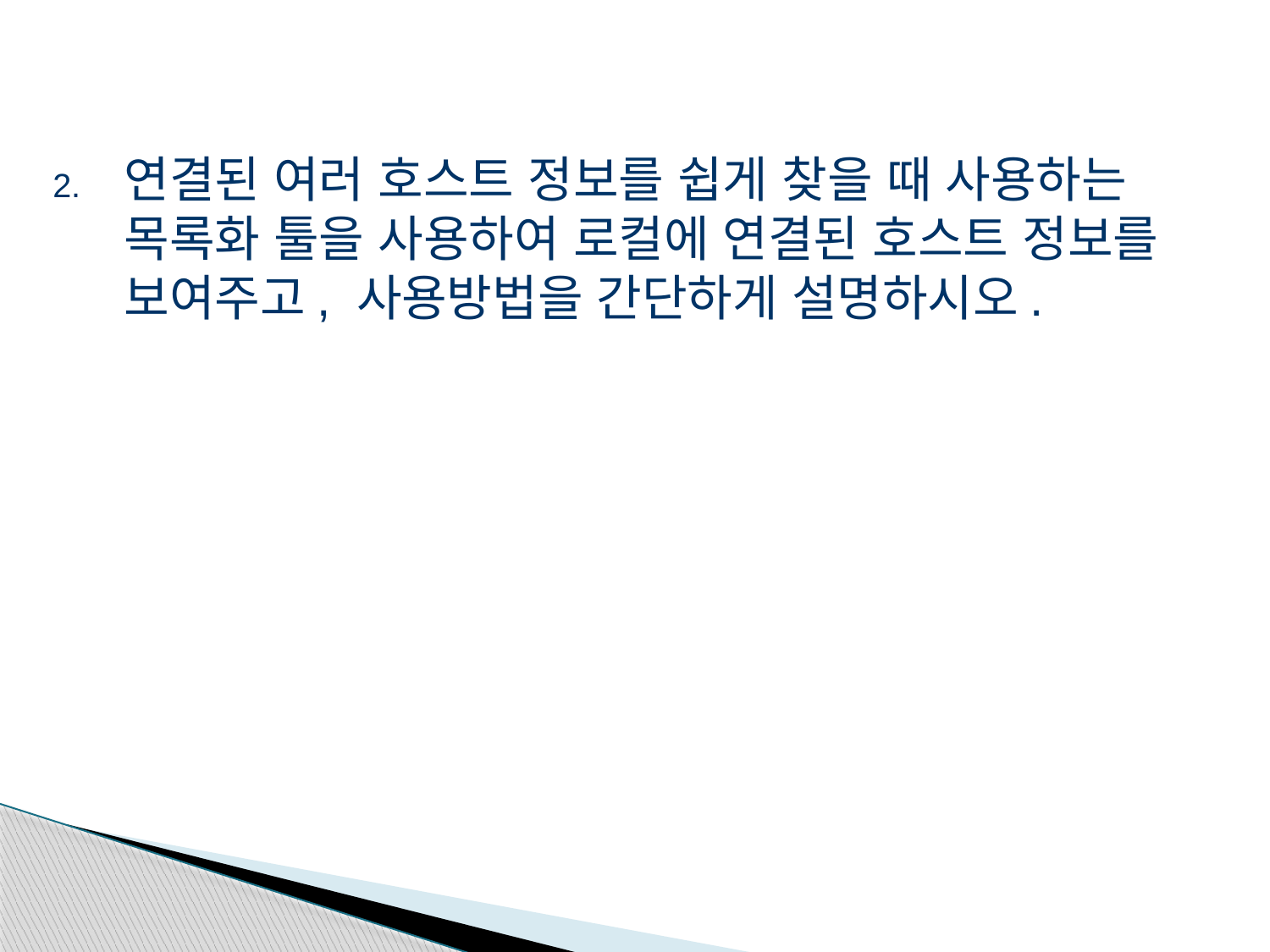

연결된 여러 호스트 정보를 쉽게 찾을 때 사용하는 목록화 툴을 사용하여 로컬에 연결된 호스트 정보를 보여주고, 사용방법을 간단하게 설명하시오.